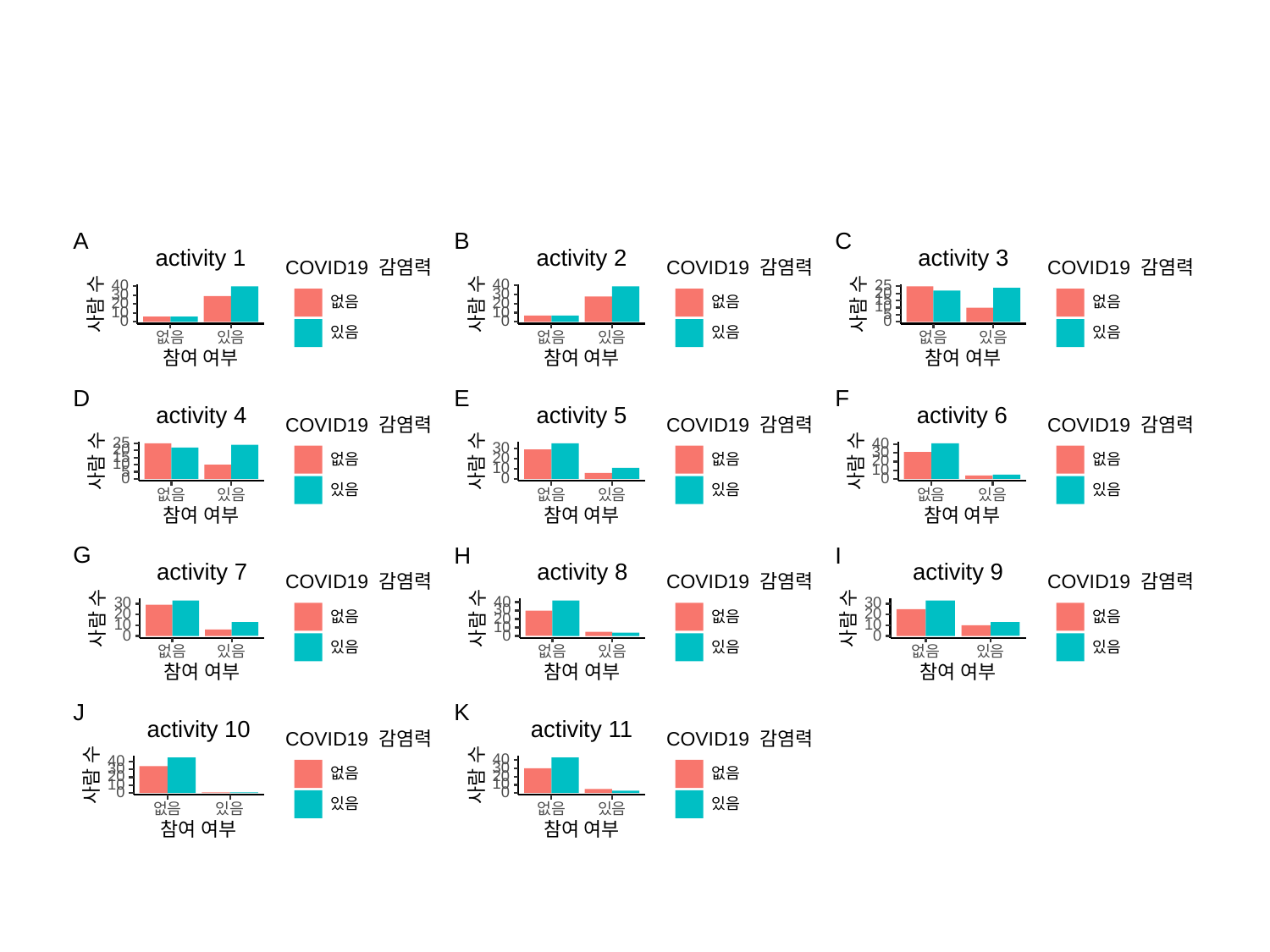

C
A
B
activity 1
activity 2
activity 3

COVID19 감염력
COVID19 감염력
COVID19 감염력
40
40
25

20

30
30

15

20
사람 수
사람 수
사람 수
20
없음
없음
없음

10

10
10

5

0
0
0

있음
있음
있음
없음
있음
없음
있음
없음
있음
참여 여부
참여 여부
참여 여부

D
E
F
activity 6
activity 4
activity 5

COVID19 감염력
COVID19 감염력
COVID19 감염력
25
40

30

20

30

15

20

사람 수
사람 수
사람 수
없음
없음
없음
20

10

10
10

5

0
0
0

있음
있음
있음
없음
있음
없음
있음
없음
있음
참여 여부
참여 여부
참여 여부

G
H
I
activity 8
activity 9
activity 7

COVID19 감염력
COVID19 감염력
COVID19 감염력
40
30
30

30
20
20

사람 수
사람 수
사람 수
없음
없음
없음
20

10
10
10

0
0
0

있음
있음
있음
없음
있음
없음
있음
없음
있음
참여 여부
참여 여부
참여 여부

J
K
activity 10
activity 11

COVID19 감염력
COVID19 감염력
40
40

30
30

사람 수
사람 수

없음
없음
20
20

10
10

0
0

있음
있음
없음
있음
없음
있음
참여 여부
참여 여부